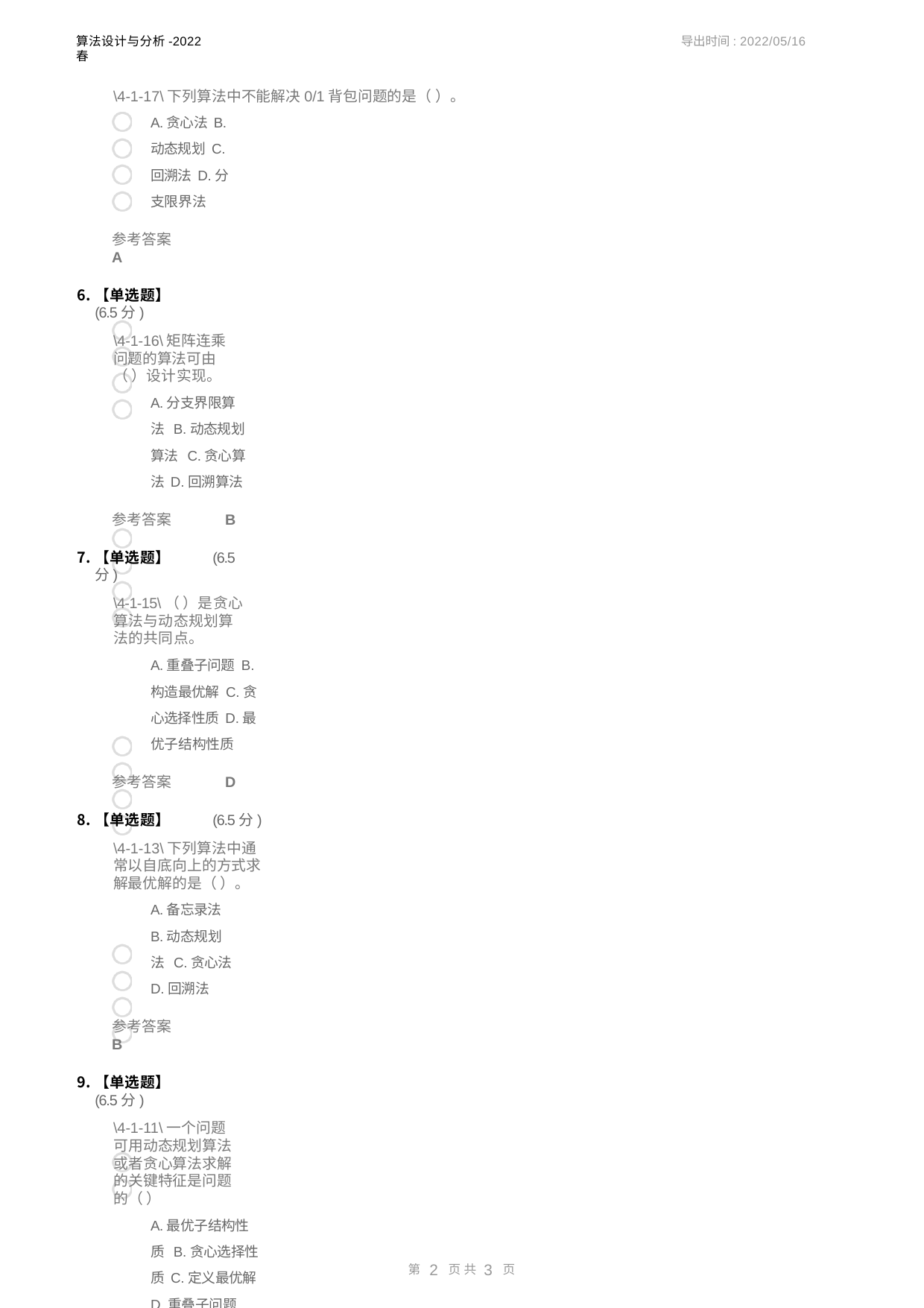

算法设计与分析-2022春
导出时间: 2022/05/16
\4-1-17\下列算法中不能解决0/1背包问题的是（ ）。
A.贪心法 B.动态规划 C.回溯法 D.分支限界法

参考答案	A

【单选题】	(6.5分)
\4-1-16\矩阵连乘问题的算法可由（ ）设计实现。
A.分支界限算法  B.动态规划算法  C.贪心算法 D.回溯算法

参考答案	B

【单选题】	(6.5分)
\4-1-15\（ ）是贪心算法与动态规划算法的共同点。
A.重叠子问题 B.构造最优解 C.贪心选择性质 D.最优子结构性质

参考答案	D

【单选题】	(6.5分)
\4-1-13\下列算法中通常以自底向上的方式求解最优解的是（ ）。
A.备忘录法 B.动态规划法  C.贪心法 D.回溯法

参考答案	B

【单选题】	(6.5分)
\4-1-11\一个问题可用动态规划算法或者贪心算法求解的关键特征是问题的（ ）
A.最优子结构性质  B.贪心选择性质 C.定义最优解 D.重叠子问题

参考答案	A

【单选题】 (6.5分)
\4-1-10\矩阵乘法满足结合律，所以计算矩阵连乘，不同的计算次序计算量相同( )
A.对
B.错

第	页共	页
2
3